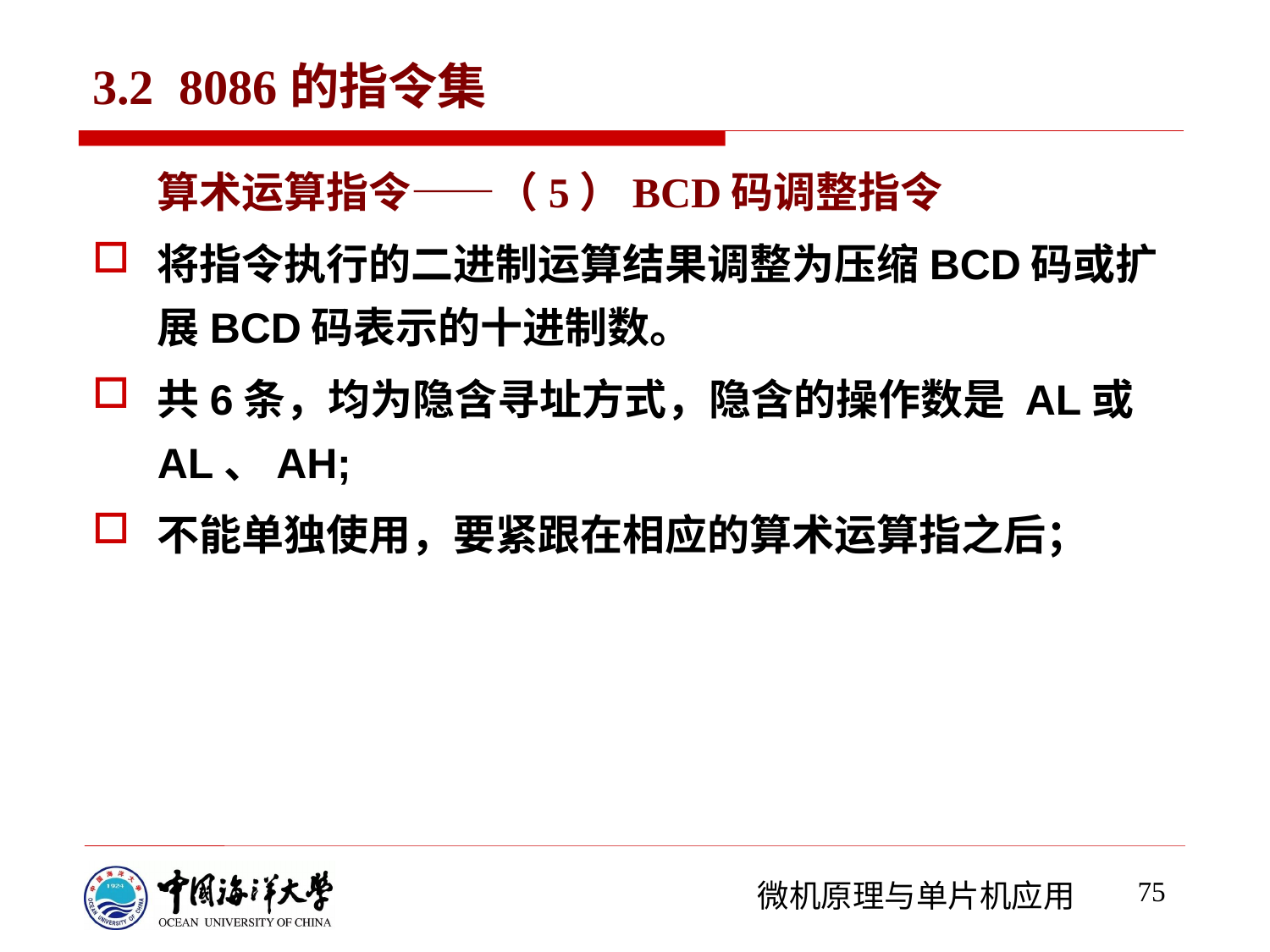

# 3.2  8086的指令集
算术运算指令——（5）BCD码调整指令
将指令执行的二进制运算结果调整为压缩BCD码或扩展BCD码表示的十进制数。
共6条，均为隐含寻址方式，隐含的操作数是 AL或AL、AH;
不能单独使用，要紧跟在相应的算术运算指之后；

75